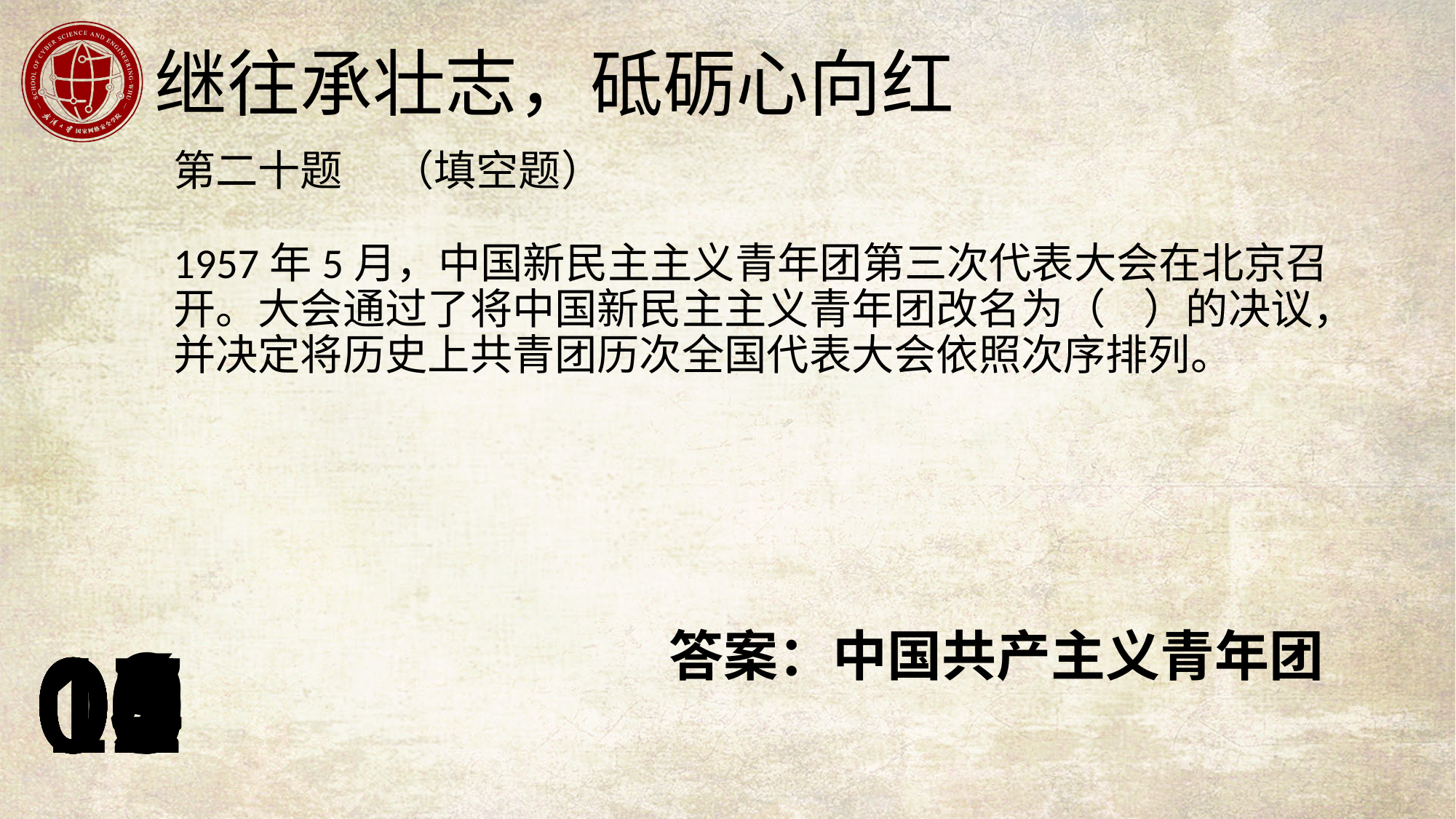

第二十题	（填空题）
1957年5月，中国新民主主义青年团第三次代表大会在北京召开。大会通过了将中国新民主主义青年团改名为（    ）的决议，并决定将历史上共青团历次全国代表大会依照次序排列。
答案：中国共产主义青年团